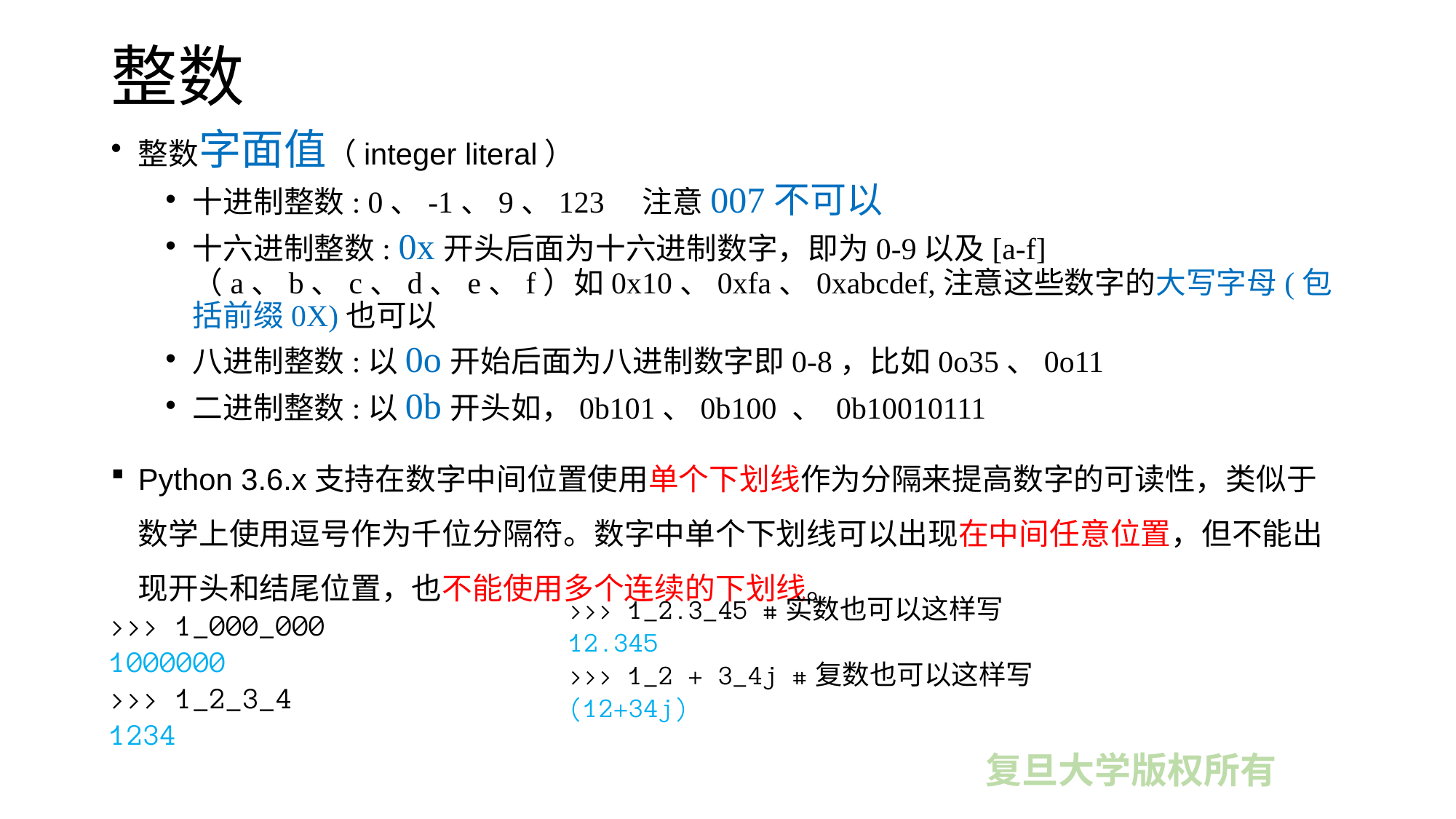

# 整数
整数字面值（integer literal）
十进制整数: 0、-1、9、123    注意007不可以
十六进制整数: 0x开头后面为十六进制数字，即为0-9以及[a-f]（a、b、c、d、e、f）如0x10、0xfa、0xabcdef,注意这些数字的大写字母(包括前缀0X)也可以
八进制整数:以0o开始后面为八进制数字即0-8，比如0o35、0o11
二进制整数:以0b开头如，0b101、0b100 、 0b10010111
Python 3.6.x支持在数字中间位置使用单个下划线作为分隔来提高数字的可读性，类似于数学上使用逗号作为千位分隔符。数字中单个下划线可以出现在中间任意位置，但不能出现开头和结尾位置，也不能使用多个连续的下划线。
>>> 1_000_000
1000000
>>> 1_2_3_4
1234

>>> 1_2.3_45 #实数也可以这样写
12.345
>>> 1_2 + 3_4j #复数也可以这样写
(12+34j)